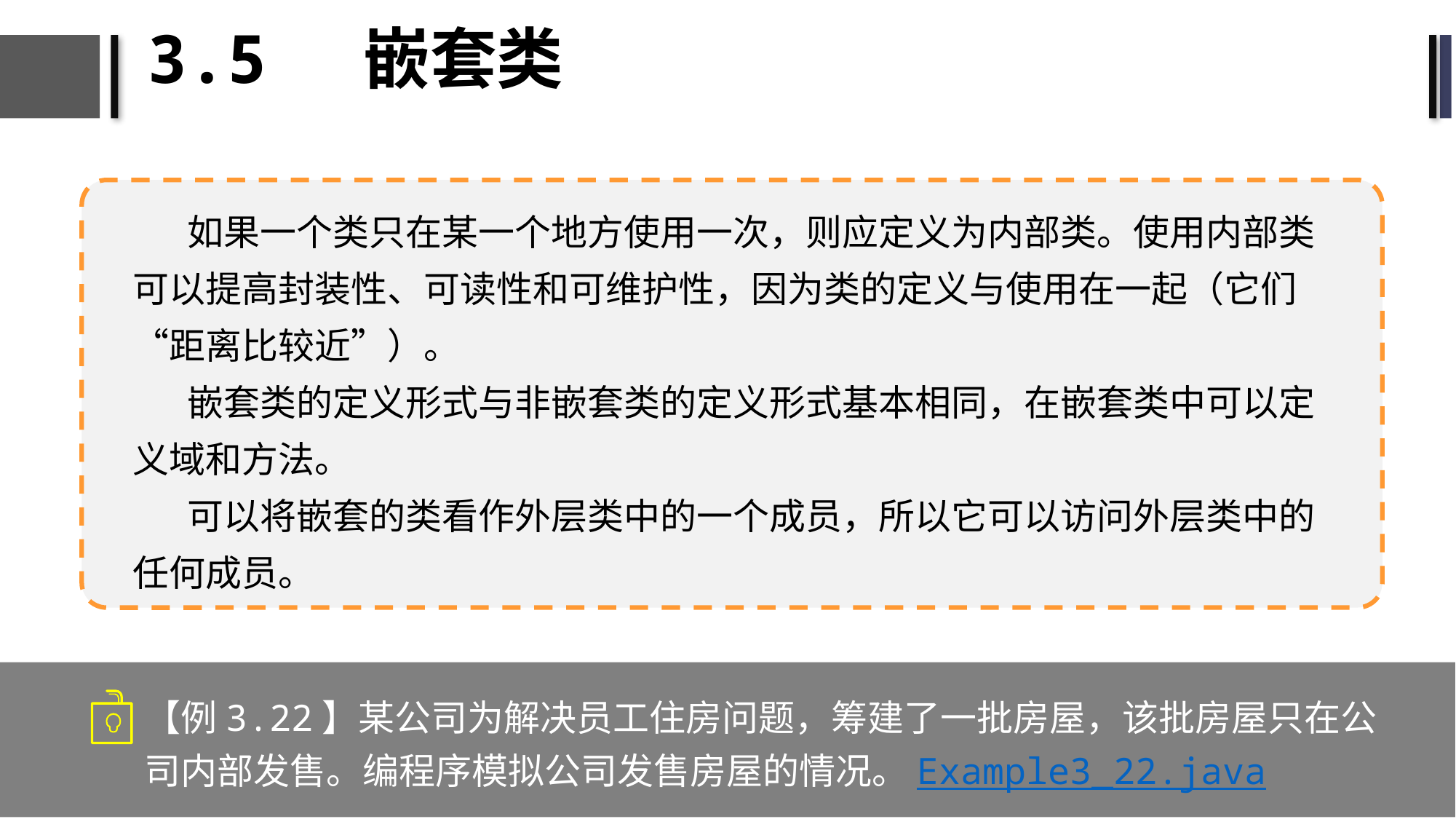

# 3.5  嵌套类

如果一个类只在某一个地方使用一次，则应定义为内部类。使用内部类可以提高封装性、可读性和可维护性，因为类的定义与使用在一起（它们“距离比较近”）。
嵌套类的定义形式与非嵌套类的定义形式基本相同，在嵌套类中可以定义域和方法。
可以将嵌套的类看作外层类中的一个成员，所以它可以访问外层类中的任何成员。

【例3.22】某公司为解决员工住房问题，筹建了一批房屋，该批房屋只在公司内部发售。编程序模拟公司发售房屋的情况。Example3_22.java